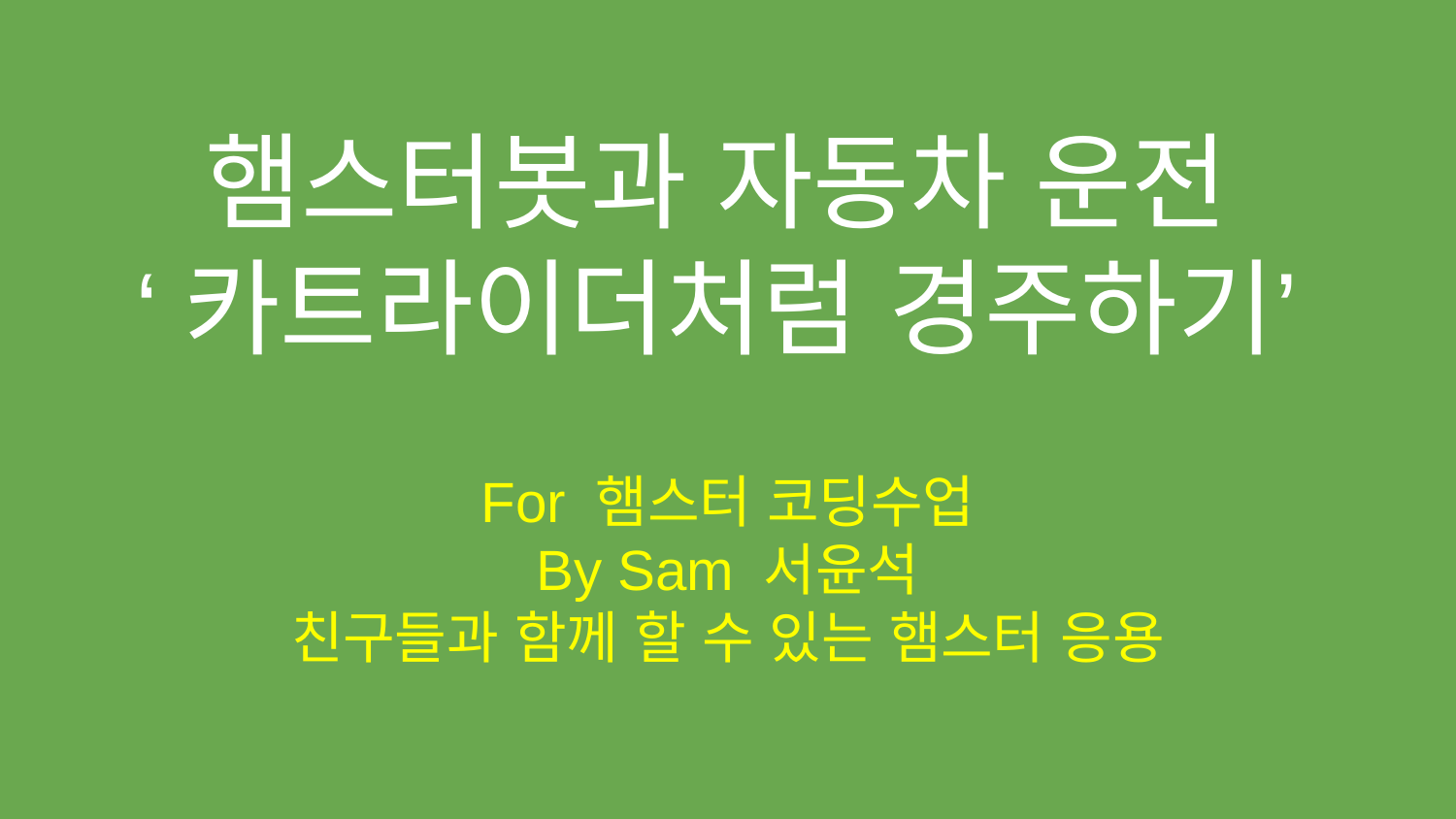

# 햄스터봇과 자동차 운전
‘카트라이더처럼 경주하기’
For 햄스터 코딩수업
By Sam 서윤석
친구들과 함께 할 수 있는 햄스터 응용